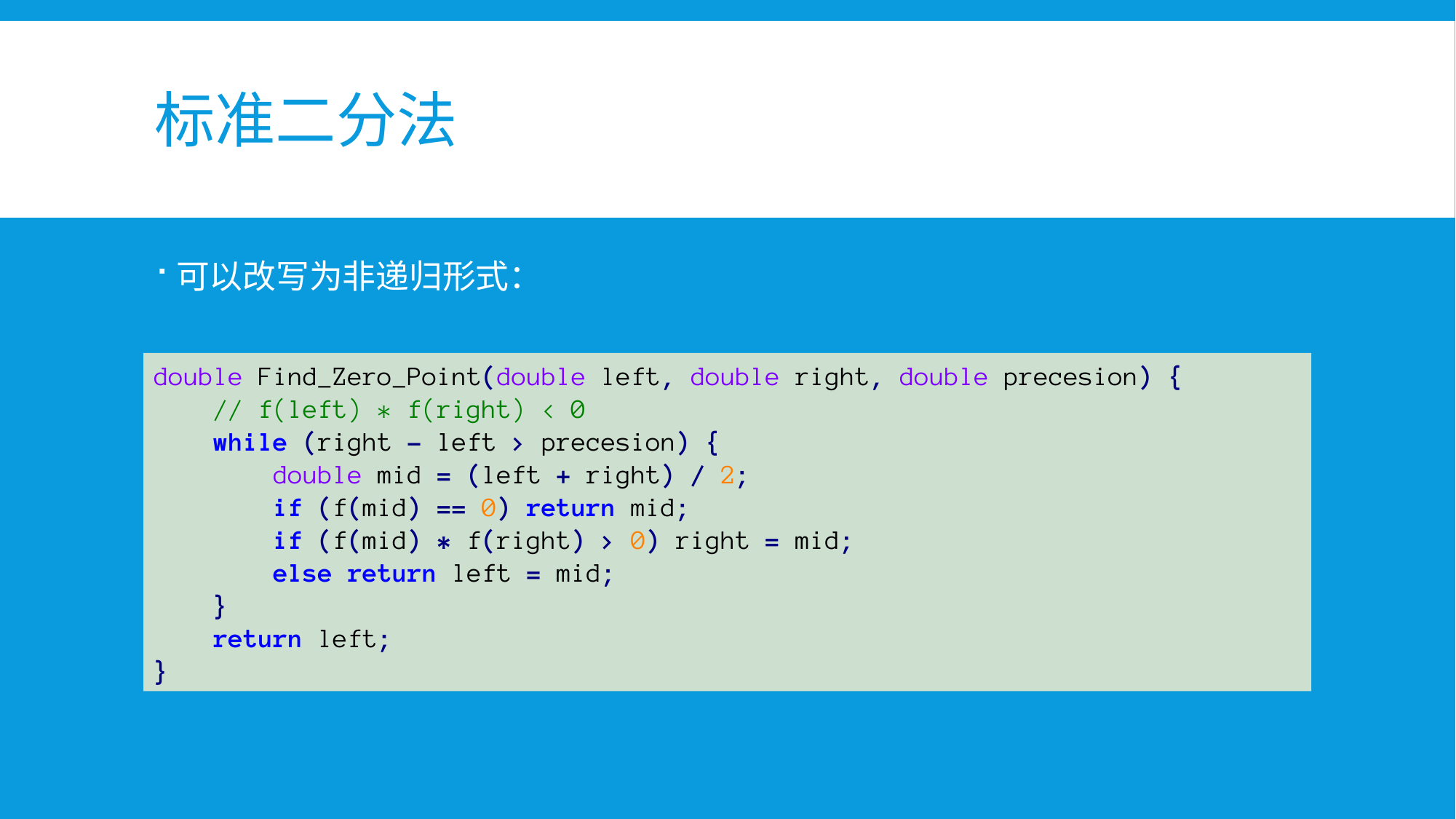

# 标准二分法
可以改写为非递归形式：

double Find_Zero_Point(double left, double right, double precesion) {
    // f(left) * f(right) < 0
    while (right - left > precesion) {
        double mid = (left + right) / 2;
        if (f(mid) == 0) return mid;
        if (f(mid) * f(right) > 0) right = mid;
        else return left = mid;
    }
    return left;
}